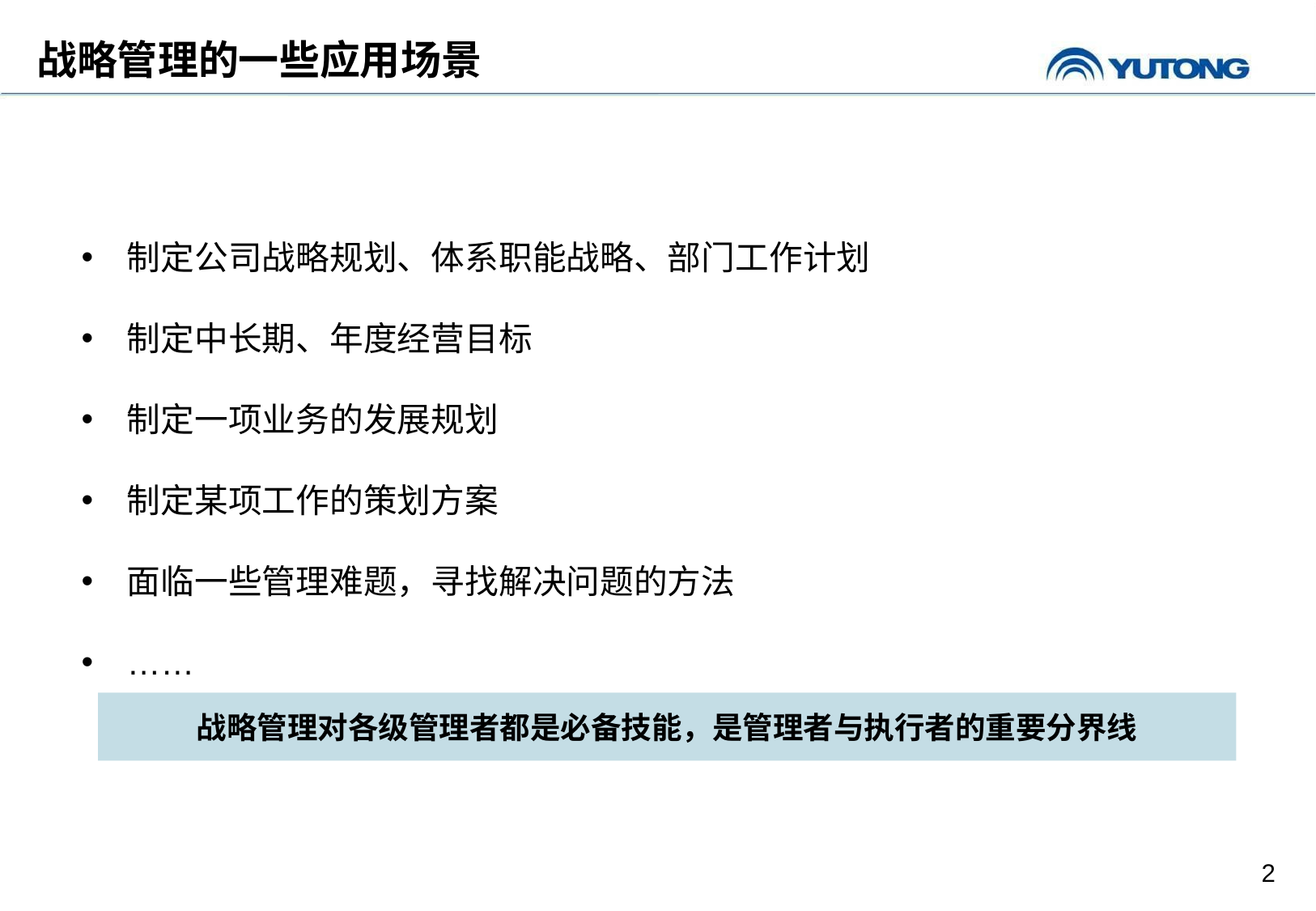

战略管理的一些应用场景
制定公司战略规划、体系职能战略、部门工作计划
制定中长期、年度经营目标
制定一项业务的发展规划
制定某项工作的策划方案
面临一些管理难题，寻找解决问题的方法
……

战略管理对各级管理者都是必备技能，是管理者与执行者的重要分界线
2